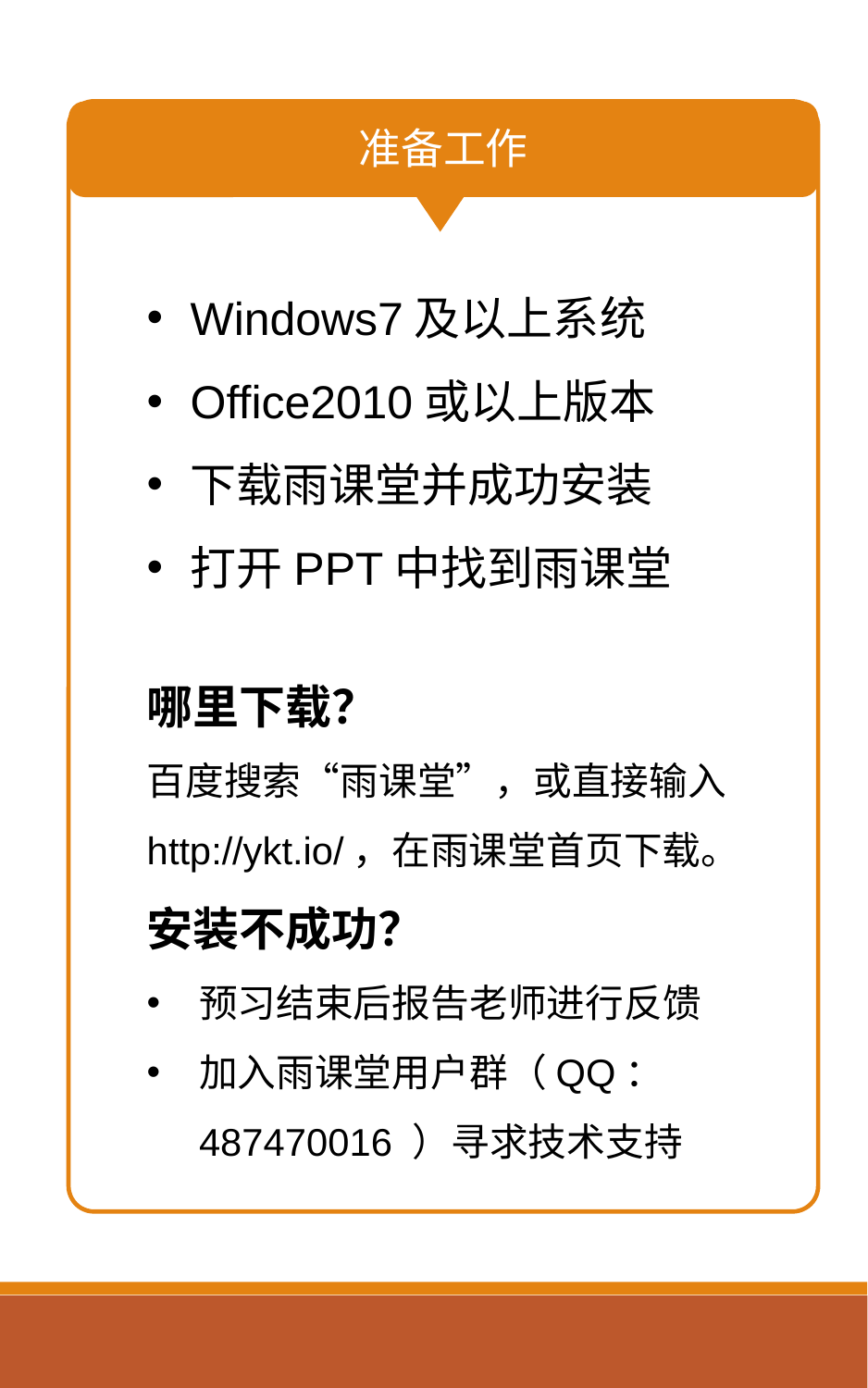

准备工作

Windows7及以上系统
Office2010或以上版本
下载雨课堂并成功安装
打开PPT中找到雨课堂

哪里下载？
百度搜索“雨课堂”，或直接输入 http://ykt.io/，在雨课堂首页下载。
安装不成功？
预习结束后报告老师进行反馈
加入雨课堂用户群（QQ：487470016 ）寻求技术支持